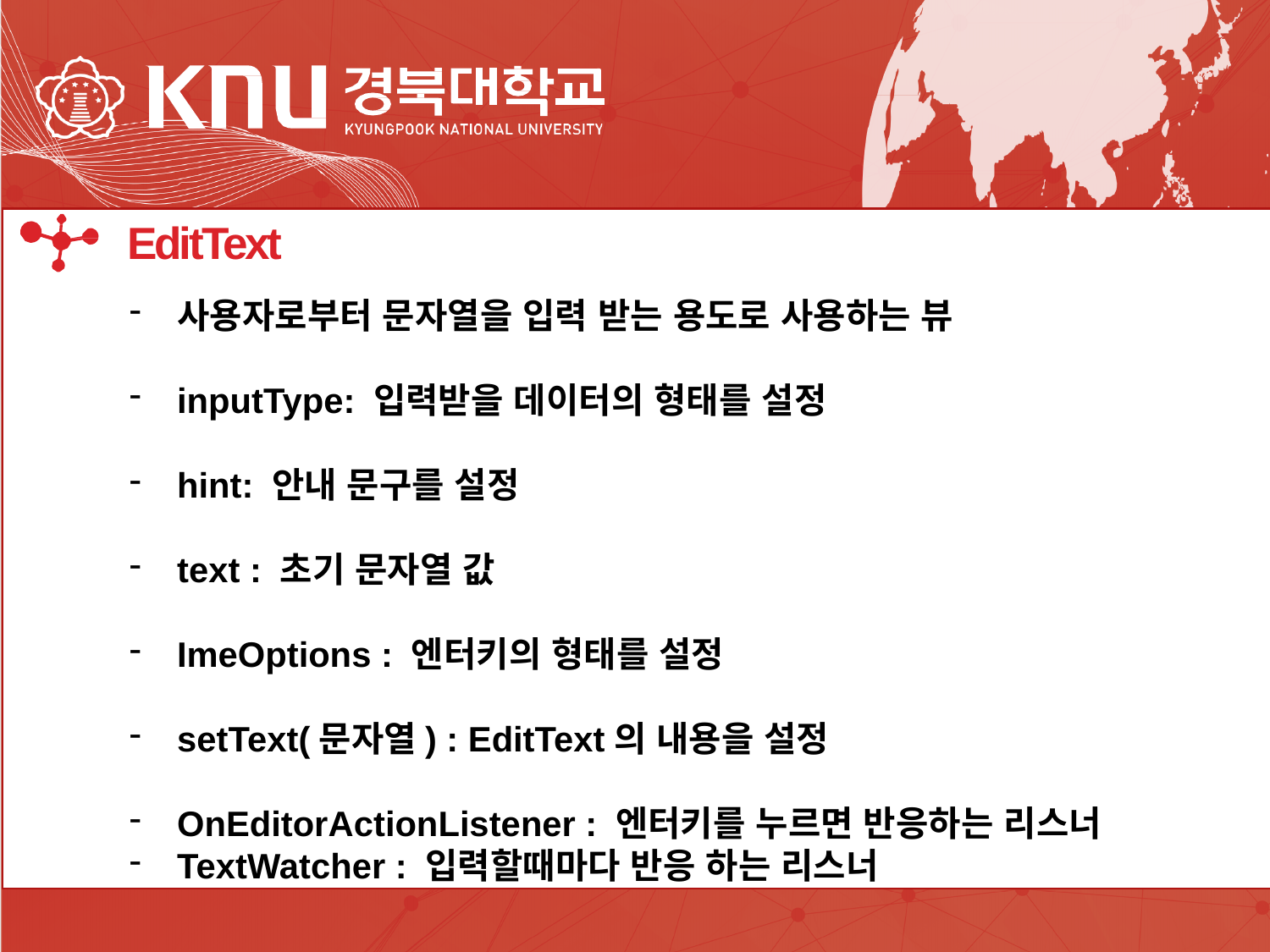

IDE

EditText

사용자로부터 문자열을 입력 받는 용도로 사용하는 뷰

inputType: 입력받을 데이터의 형태를 설정

hint: 안내 문구를 설정

text : 초기 문자열 값

ImeOptions : 엔터키의 형태를 설정

setText(문자열) : EditText의 내용을 설정

OnEditorActionListener : 엔터키를 누르면 반응하는 리스너
TextWatcher : 입력할때마다 반응 하는 리스너